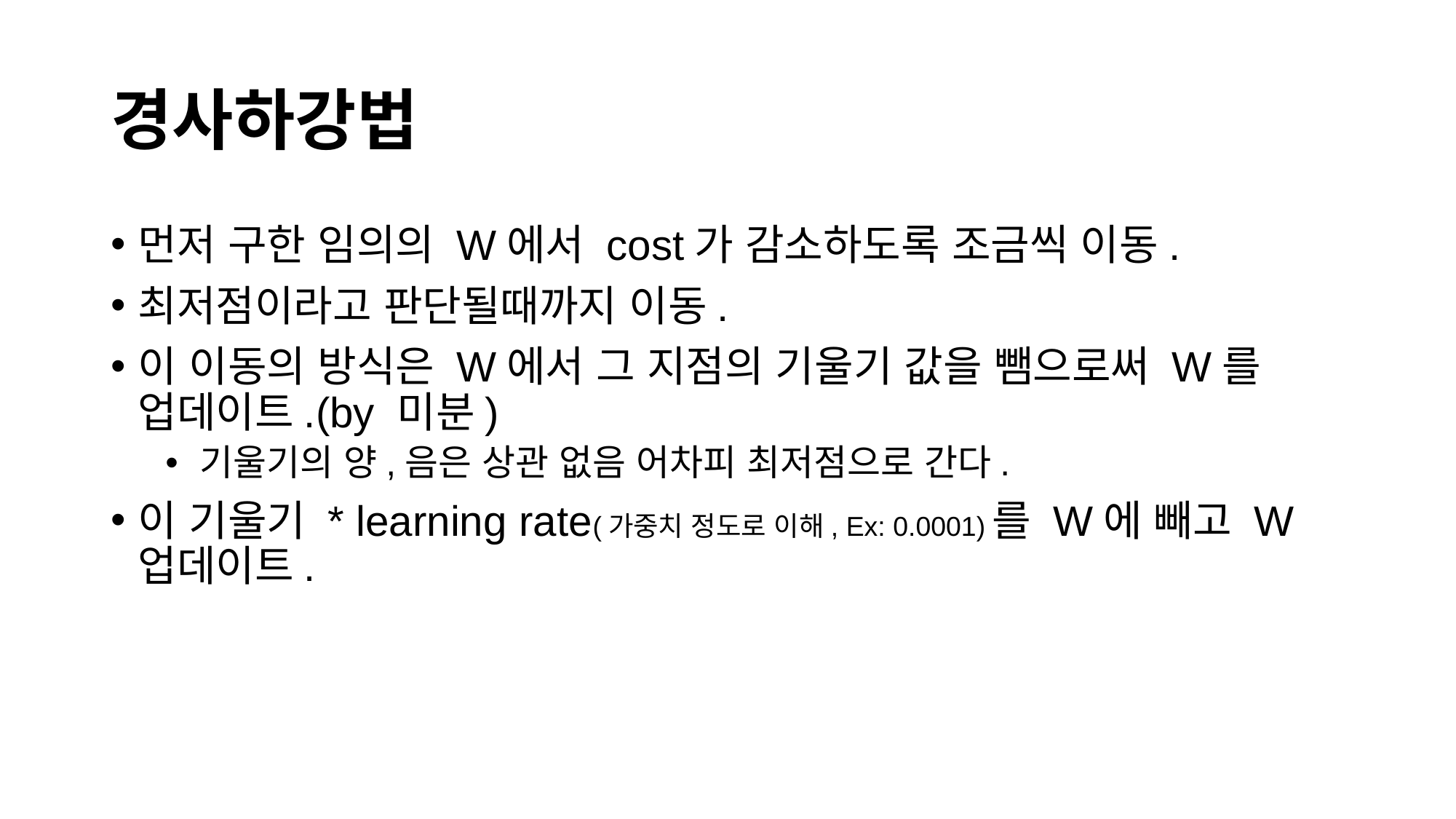

# 경사하강법
먼저 구한 임의의 W에서 cost가 감소하도록 조금씩 이동.
최저점이라고 판단될때까지 이동.
이 이동의 방식은 W에서 그 지점의 기울기 값을 뺌으로써 W를 업데이트.(by 미분)
기울기의 양,음은 상관 없음 어차피 최저점으로 간다.
이 기울기 * learning rate(가중치 정도로 이해, Ex: 0.0001)를 W에 빼고 W 업데이트.